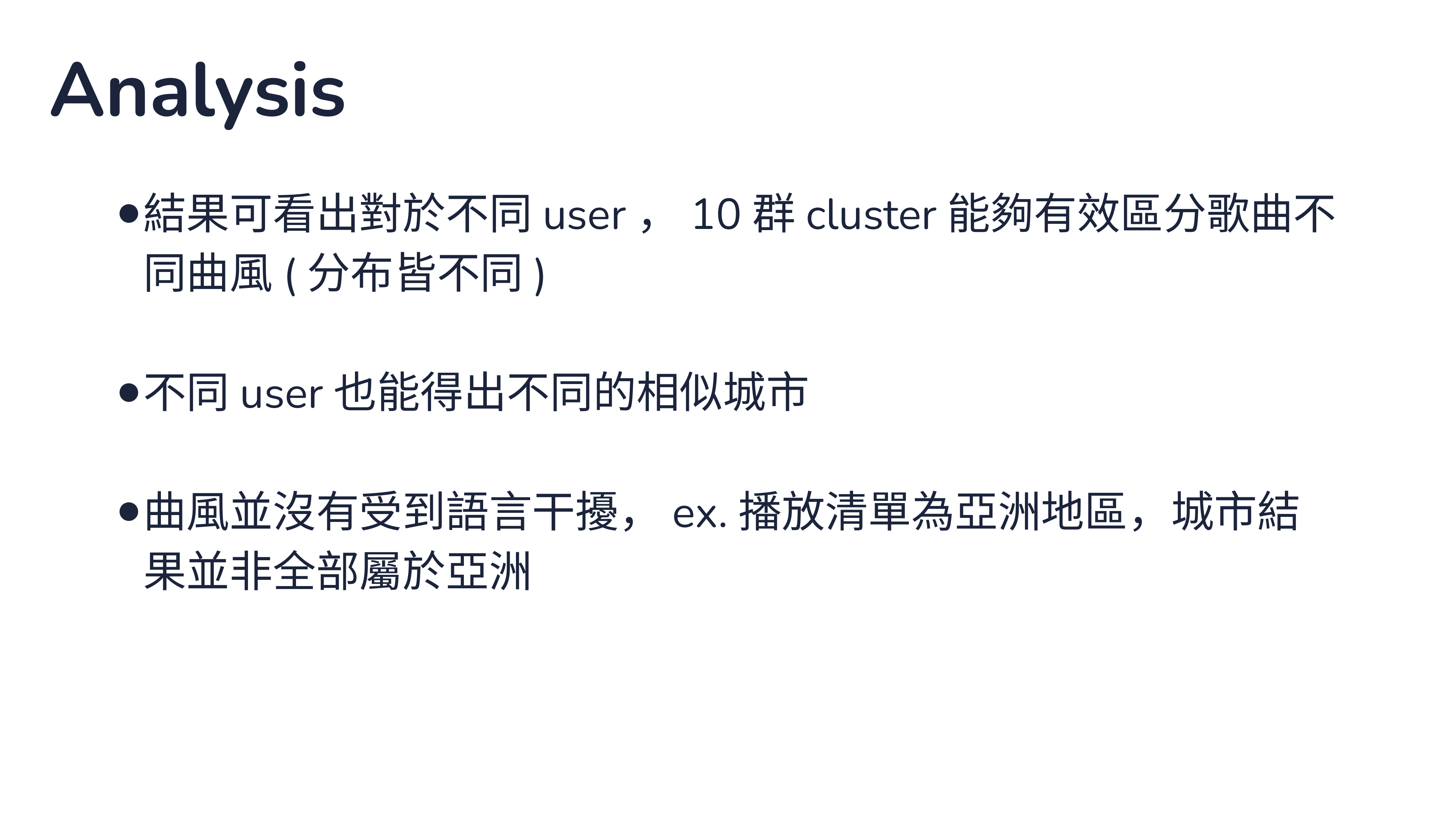

Analysis
結果可看出對於不同user，10群cluster能夠有效區分歌曲不同曲風(分布皆不同)

不同user也能得出不同的相似城市

曲風並沒有受到語言干擾，ex.播放清單為亞洲地區，城市結果並非全部屬於亞洲